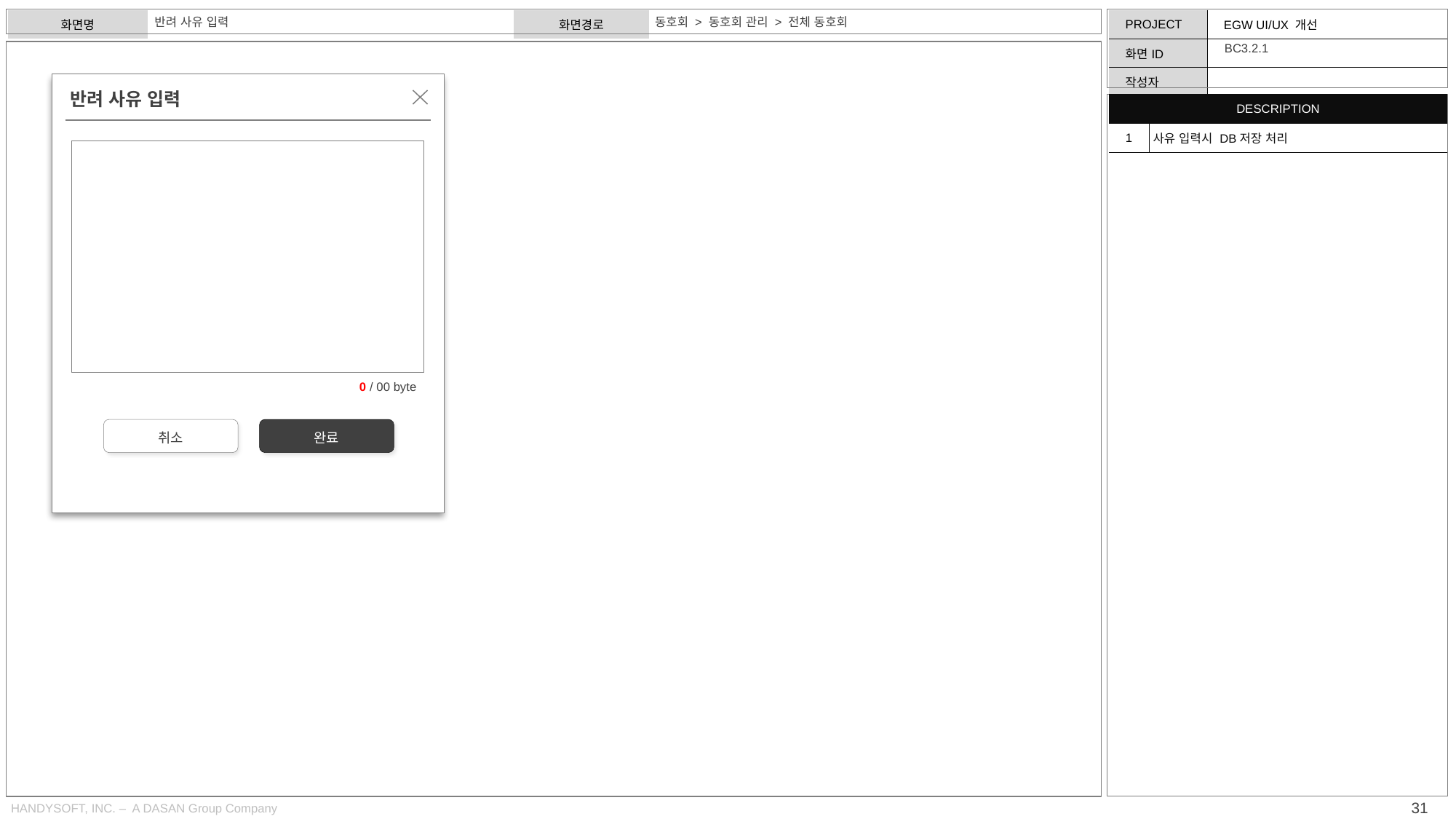

반려 사유 입력
동호회 > 동호회 관리 > 전체 동호회
BC3.2.1

반려 사유 입력

| DESCRIPTION |  |
| --- | --- |
| 1 | 사유 입력시 DB저장 처리 |

0 / 00 byte
취소
완료